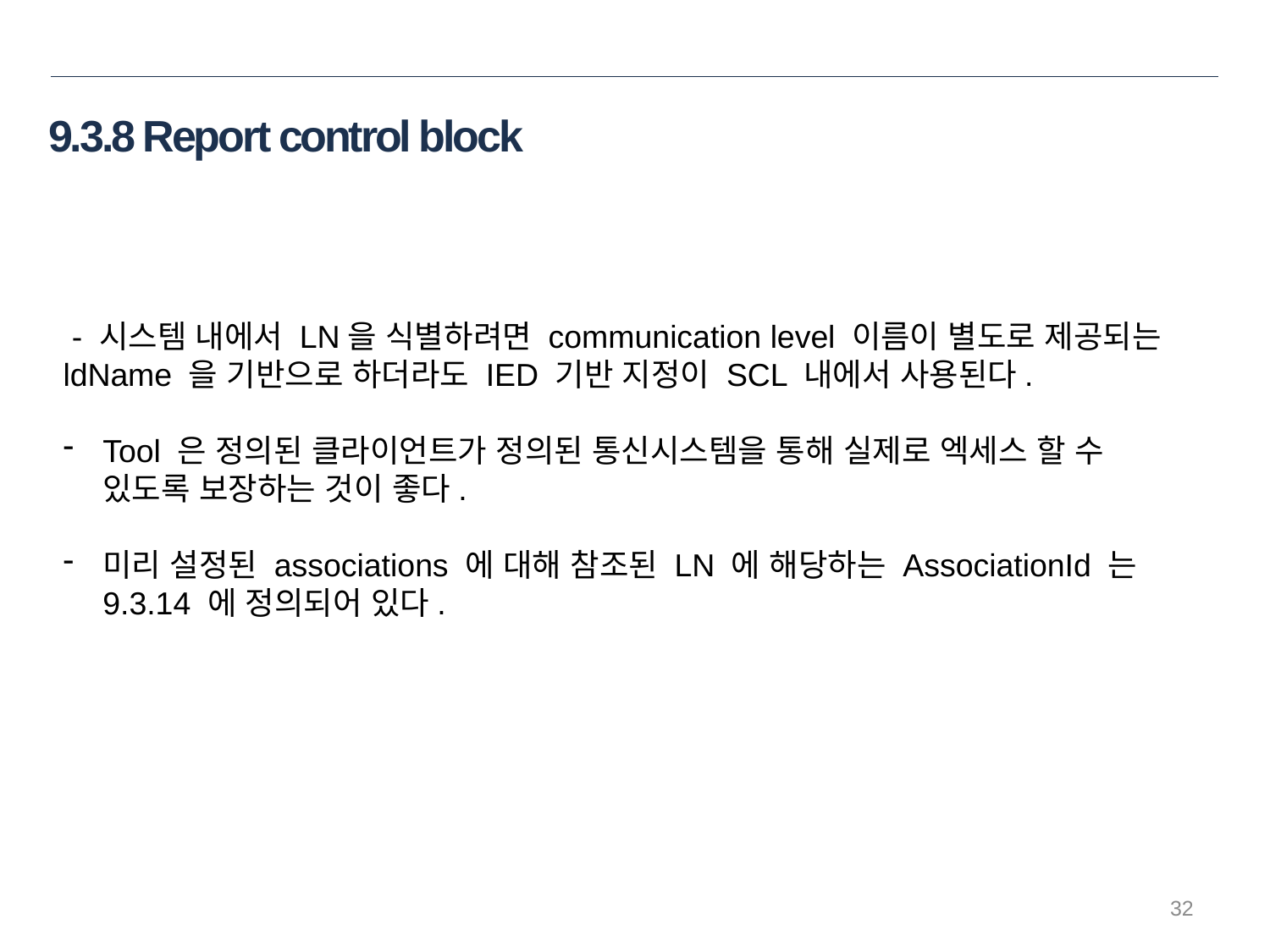

9.3.8 Report control block

 - 시스템 내에서 LN을 식별하려면 communication level 이름이 별도로 제공되는 ldName 을 기반으로 하더라도 IED 기반 지정이 SCL 내에서 사용된다.

Tool 은 정의된 클라이언트가 정의된 통신시스템을 통해 실제로 엑세스 할 수 있도록 보장하는 것이 좋다.

미리 설정된 associations 에 대해 참조된 LN 에 해당하는 AssociationId 는 9.3.14 에 정의되어 있다.

32